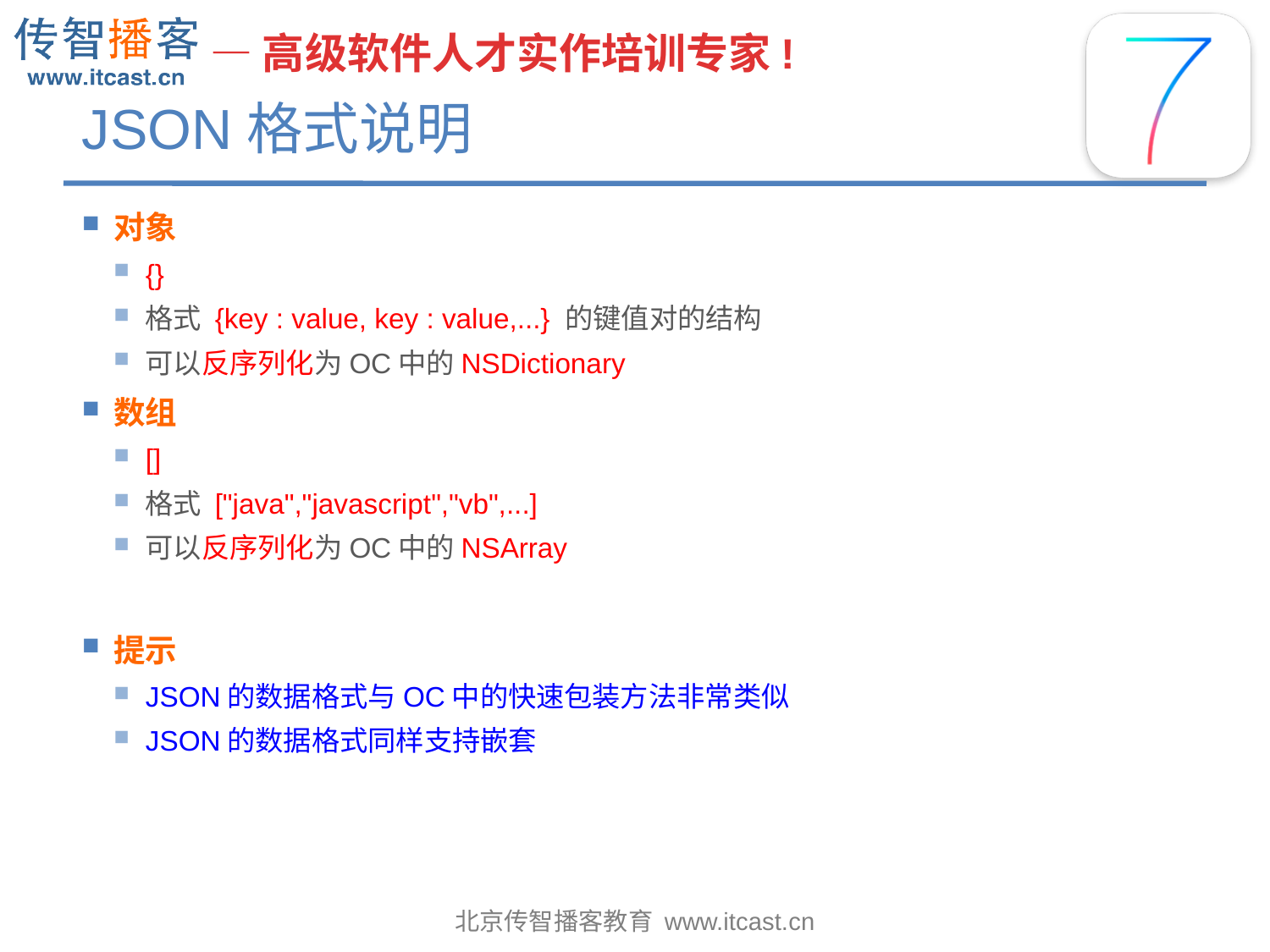

# JSON格式说明
对象
{}
格式 {key : value, key : value,...} 的键值对的结构
可以反序列化为OC中的NSDictionary
数组
[]
格式 ["java","javascript","vb",...]
可以反序列化为OC中的NSArray

提示
JSON的数据格式与OC中的快速包装方法非常类似
JSON的数据格式同样支持嵌套